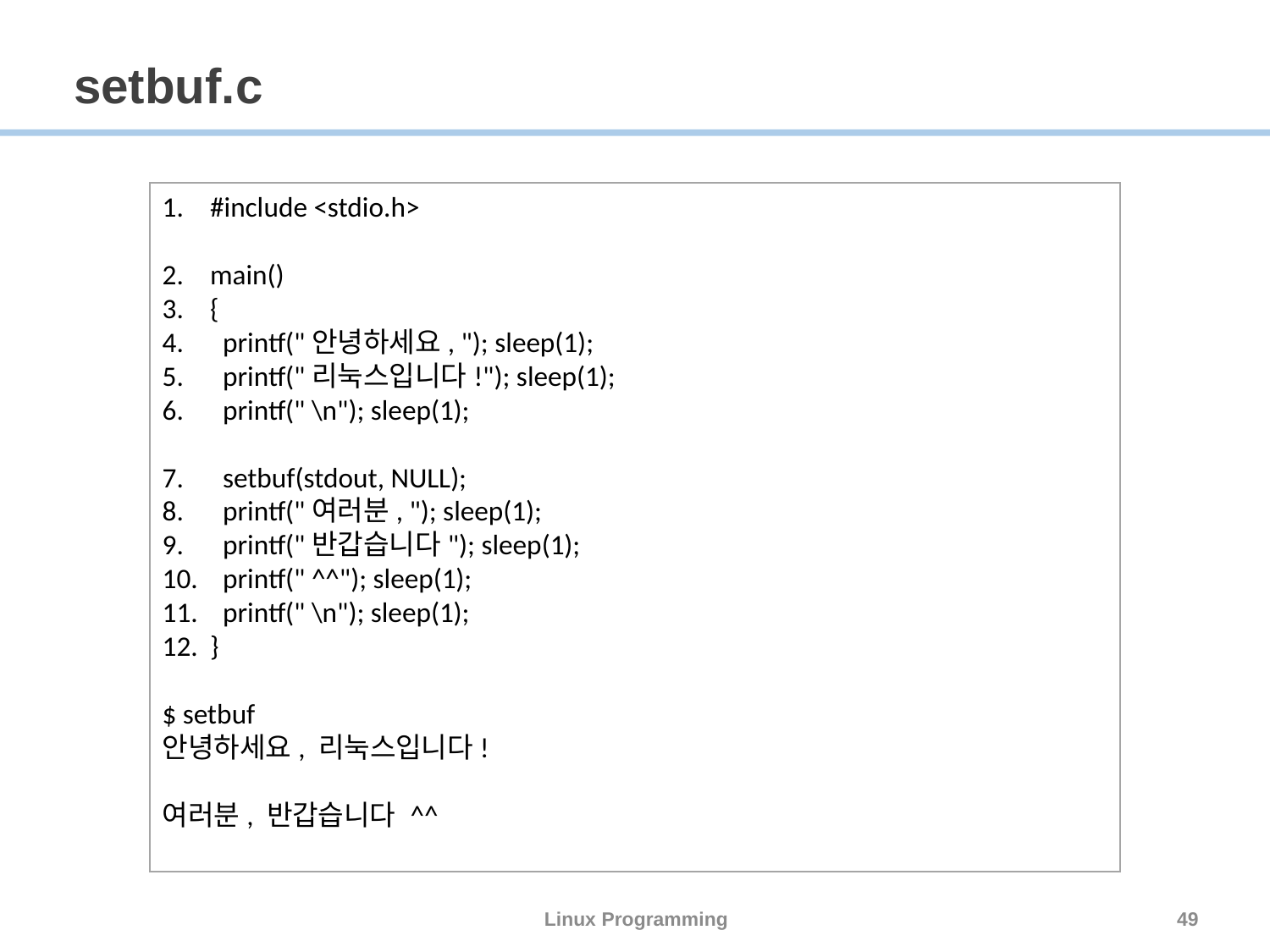

# setbuf.c
#include <stdio.h>

main()
{
  printf("안녕하세요, "); sleep(1);
  printf("리눅스입니다!"); sleep(1);
  printf(" \n"); sleep(1);

  setbuf(stdout, NULL);
  printf("여러분, "); sleep(1);
  printf("반갑습니다"); sleep(1);
  printf(" ^^"); sleep(1);
  printf(" \n"); sleep(1);
}

$ setbuf
안녕하세요, 리눅스입니다!

여러분, 반갑습니다 ^^
Linux Programming
49